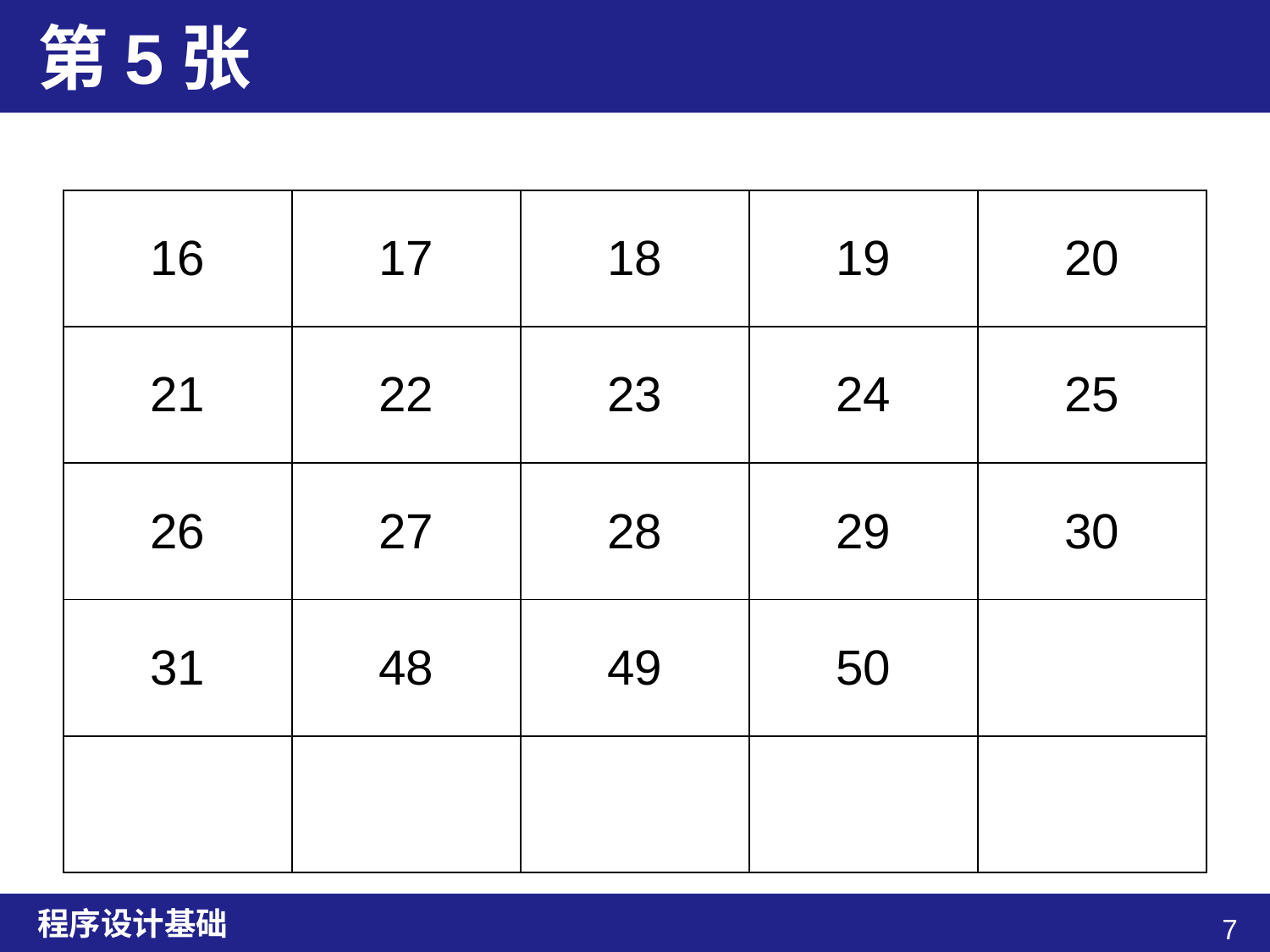

# 第5张
| 16 | 17 | 18 | 19 | 20 |
| --- | --- | --- | --- | --- |
| 21 | 22 | 23 | 24 | 25 |
| 26 | 27 | 28 | 29 | 30 |
| 31 | 48 | 49 | 50 |  |
|  |  |  |  |  |